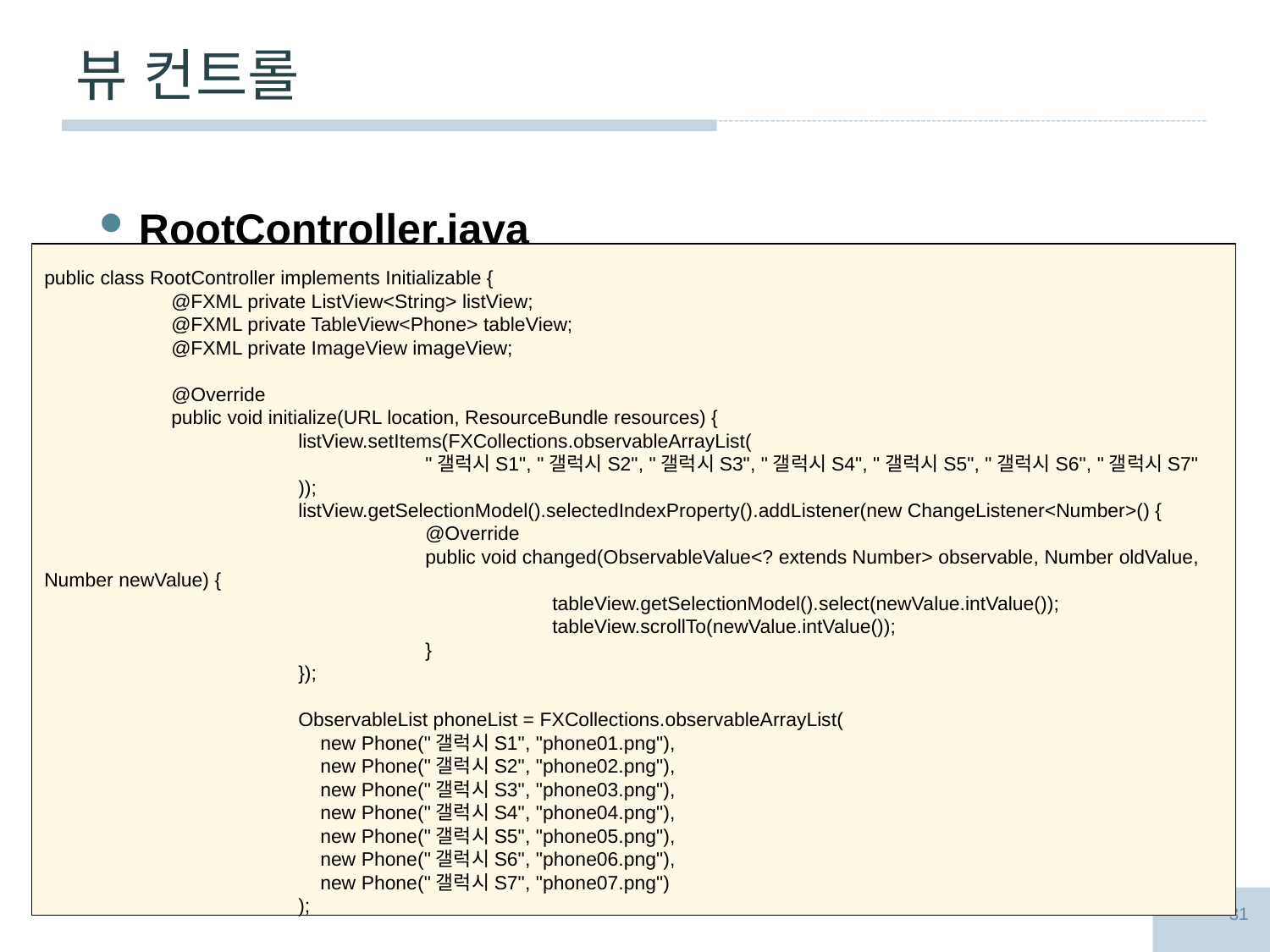

# 뷰 컨트롤
RootController.java

public class RootController implements Initializable {
	@FXML private ListView<String> listView;
	@FXML private TableView<Phone> tableView;
	@FXML private ImageView imageView;

	@Override
	public void initialize(URL location, ResourceBundle resources) {
		listView.setItems(FXCollections.observableArrayList(
			"갤럭시S1", "갤럭시S2", "갤럭시S3", "갤럭시S4", "갤럭시S5", "갤럭시S6", "갤럭시S7"
		));
		listView.getSelectionModel().selectedIndexProperty().addListener(new ChangeListener<Number>() {
			@Override
			public void changed(ObservableValue<? extends Number> observable, Number oldValue, Number newValue) {
				tableView.getSelectionModel().select(newValue.intValue());
				tableView.scrollTo(newValue.intValue());
			}
		});

		ObservableList phoneList = FXCollections.observableArrayList(
		    new Phone("갤럭시S1", "phone01.png"),
		    new Phone("갤럭시S2", "phone02.png"),
		    new Phone("갤럭시S3", "phone03.png"),
		    new Phone("갤럭시S4", "phone04.png"),
		    new Phone("갤럭시S5", "phone05.png"),
		    new Phone("갤럭시S6", "phone06.png"),
		    new Phone("갤럭시S7", "phone07.png")
		);